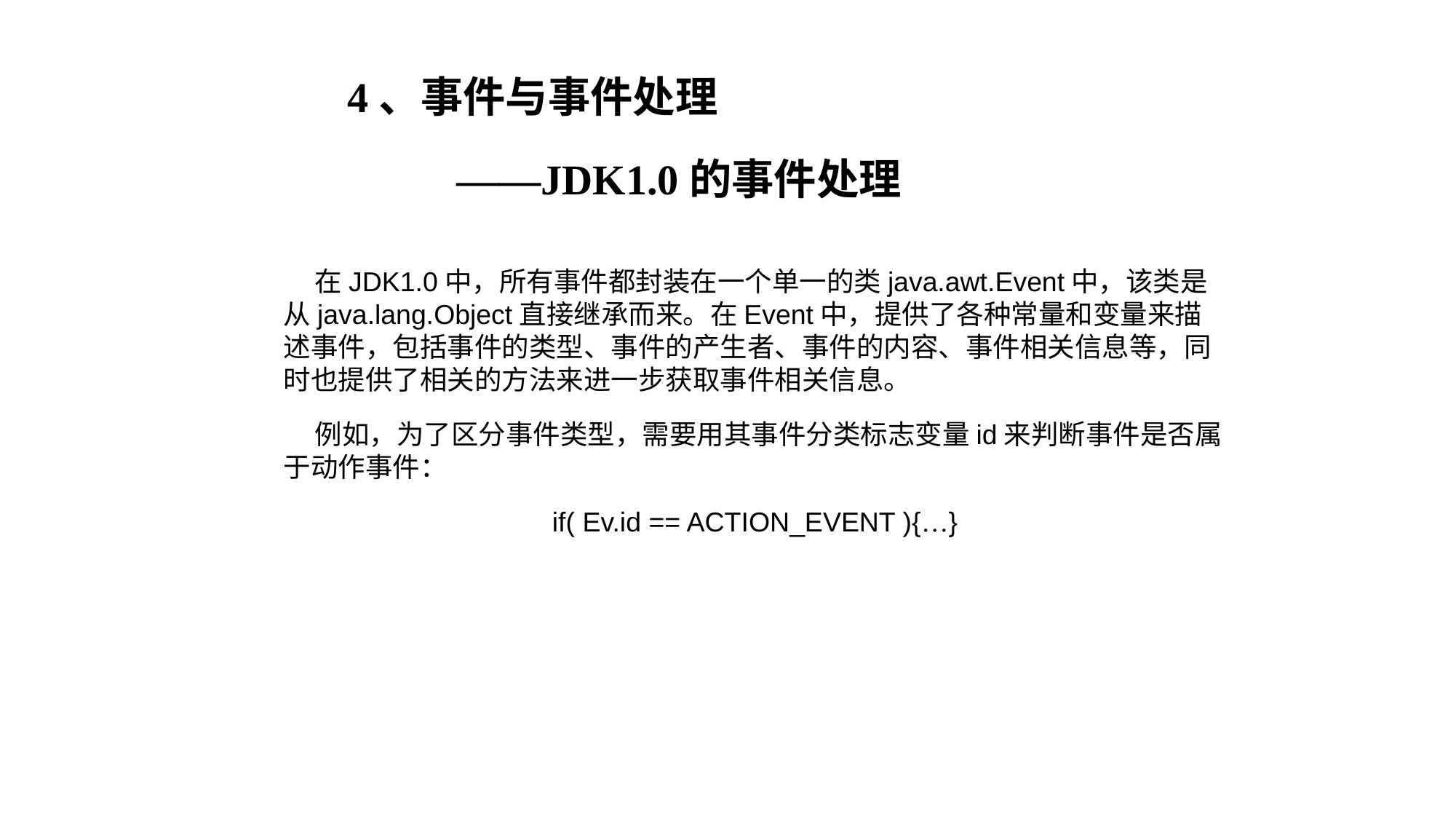

4、事件与事件处理
	——JDK1.0的事件处理
    在JDK1.0中，所有事件都封装在一个单一的类java.awt.Event中，该类是从java.lang.Object直接继承而来。在Event中，提供了各种常量和变量来描述事件，包括事件的类型、事件的产生者、事件的内容、事件相关信息等，同时也提供了相关的方法来进一步获取事件相关信息。

    例如，为了区分事件类型，需要用其事件分类标志变量id来判断事件是否属于动作事件：

if( Ev.id == ACTION_EVENT ){…}